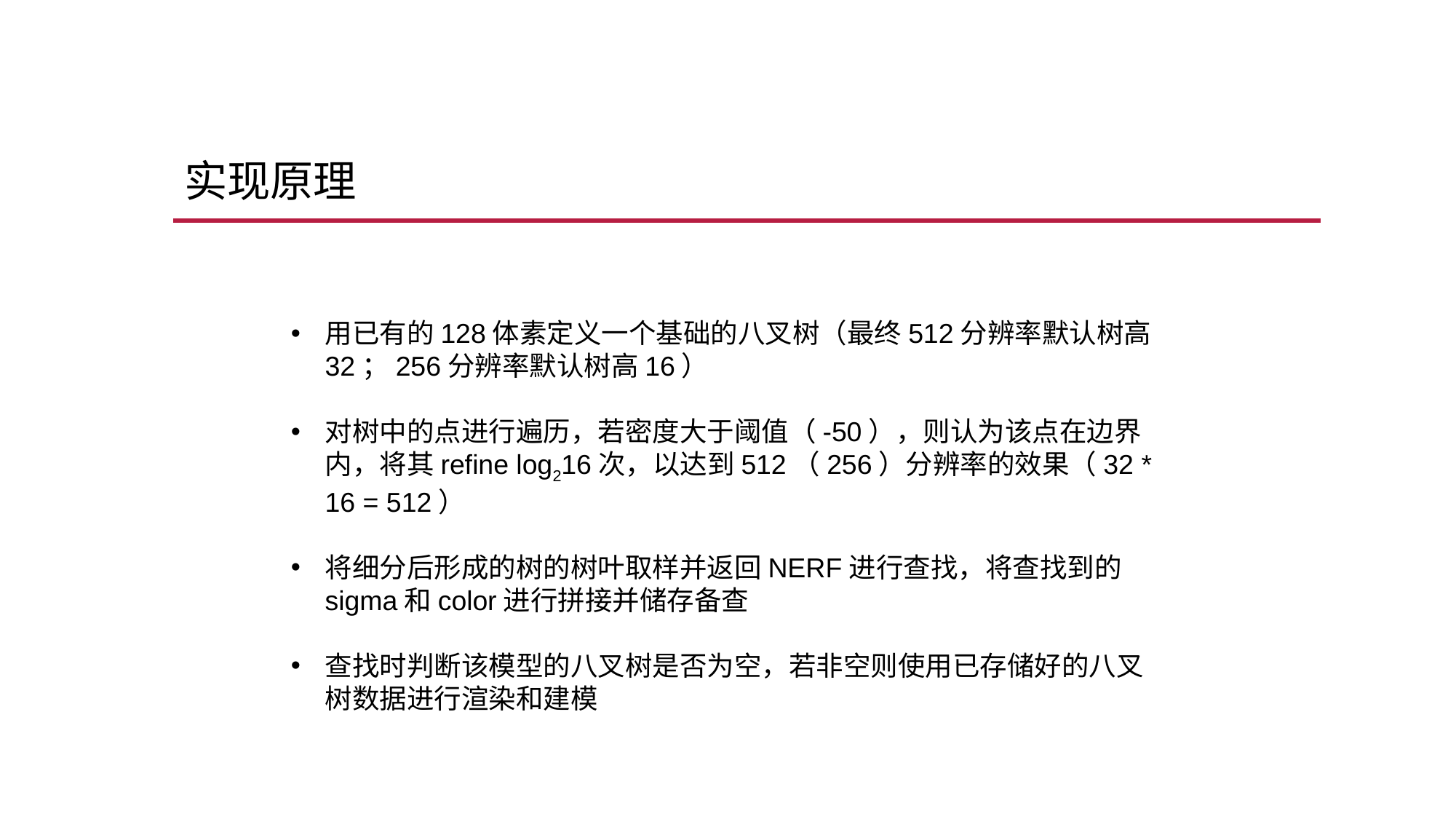

# 实现原理
用已有的128体素定义一个基础的八叉树（最终512分辨率默认树高32；256分辨率默认树高16）

对树中的点进行遍历，若密度大于阈值（-50），则认为该点在边界内，将其refine log216次，以达到512（256）分辨率的效果（32 * 16 = 512）

将细分后形成的树的树叶取样并返回NERF进行查找，将查找到的sigma和color进行拼接并储存备查

查找时判断该模型的八叉树是否为空，若非空则使用已存储好的八叉树数据进行渲染和建模